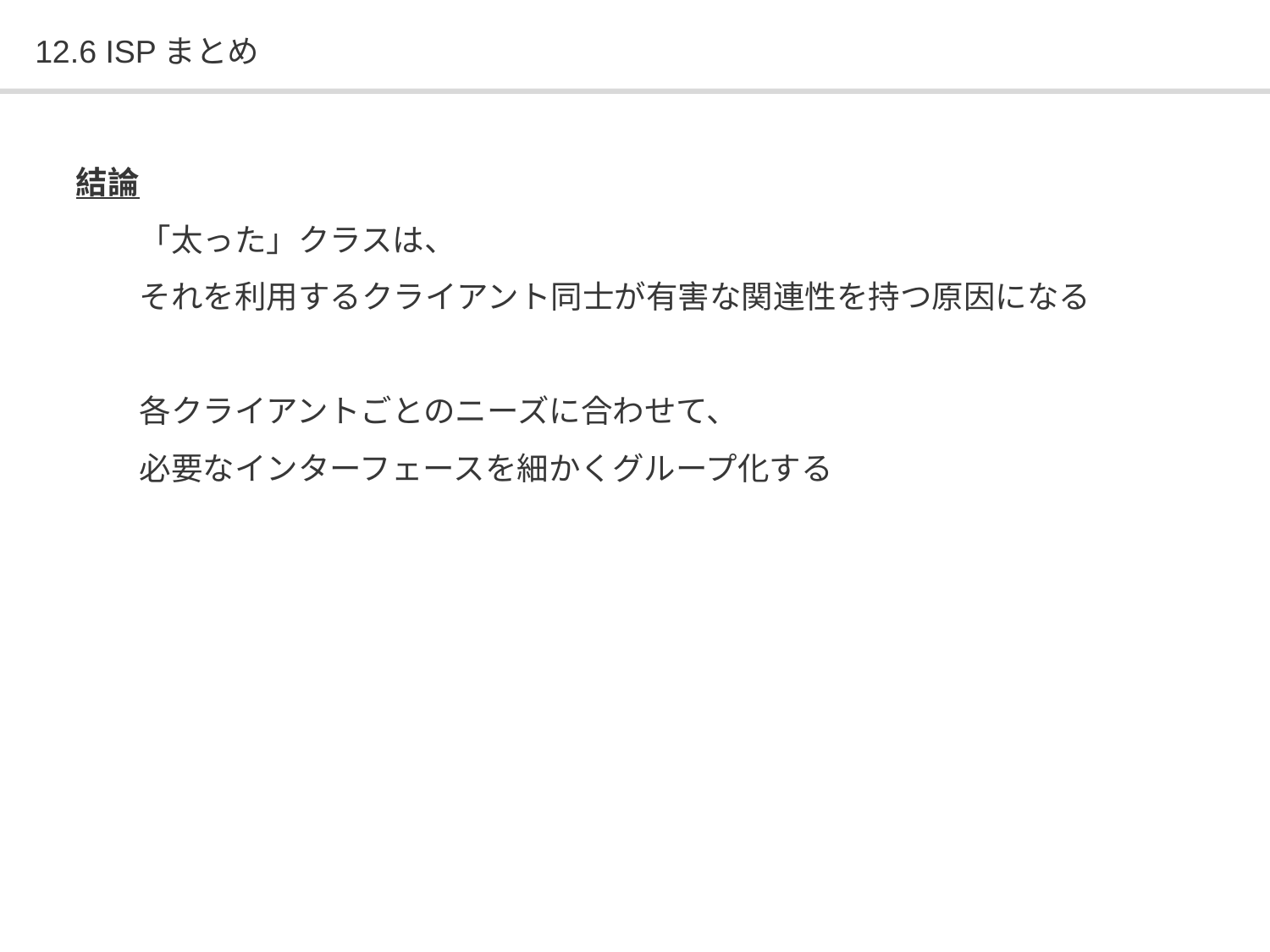

# 12.6 ISPまとめ
結論
「太った」クラスは、
それを利用するクライアント同士が有害な関連性を持つ原因になる

各クライアントごとのニーズに合わせて、
必要なインターフェースを細かくグループ化する